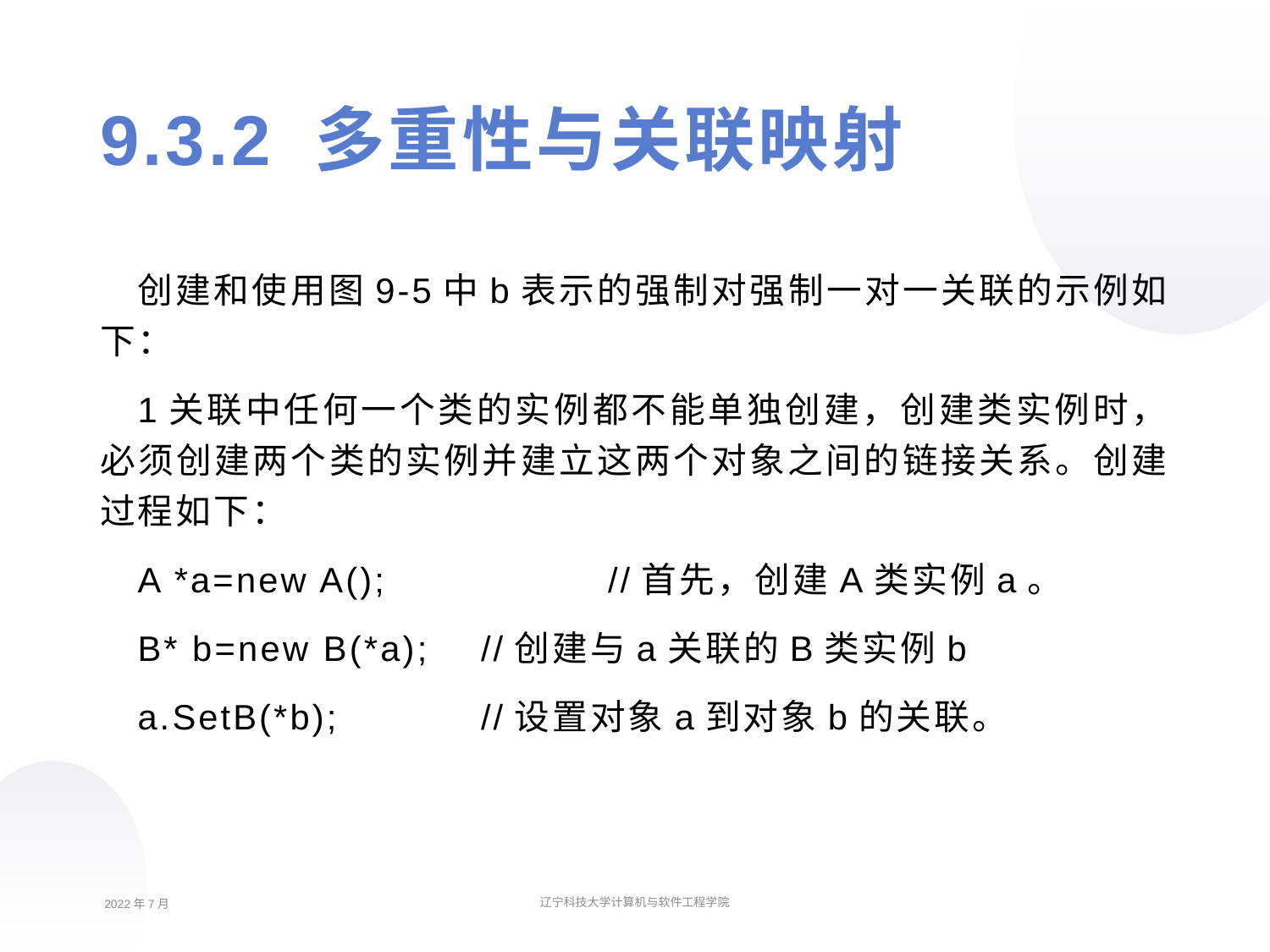

9.3.2 多重性与关联映射
创建和使用图9-5中b表示的强制对强制一对一关联的示例如下：
1关联中任何一个类的实例都不能单独创建，创建类实例时，必须创建两个类的实例并建立这两个对象之间的链接关系。创建过程如下：
A *a=new A(); 		//首先，创建A类实例a。
B* b=new B(*a); 	//创建与a关联的B类实例b
a.SetB(*b); 		//设置对象a到对象b的关联。

2022年7月
辽宁科技大学计算机与软件工程学院
56